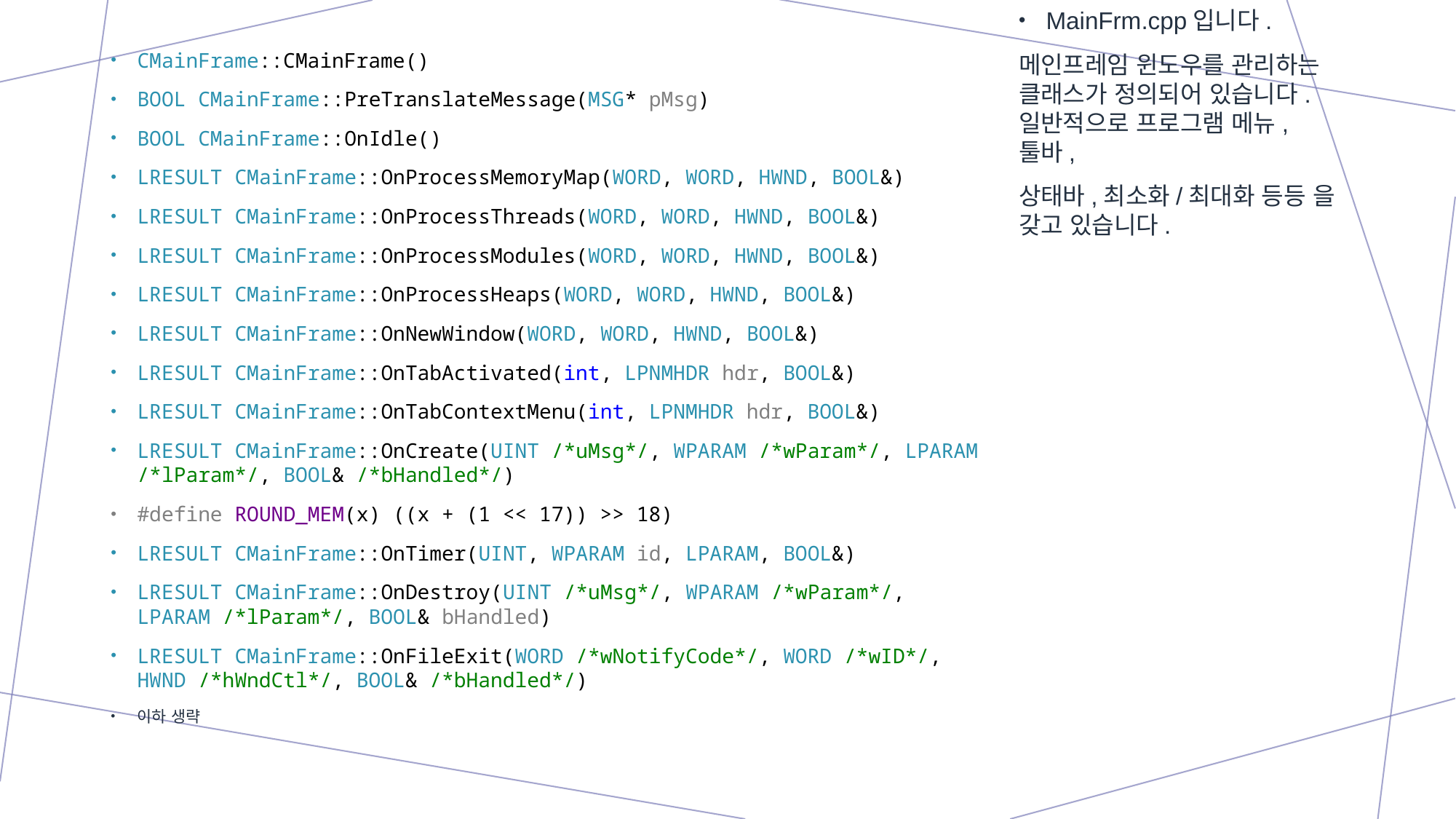

MainFrm.cpp입니다.
메인프레임 윈도우를 관리하는 클래스가 정의되어 있습니다.
일반적으로 프로그램 메뉴, 툴바,
상태바,최소화/최대화 등등 을 갖고 있습니다.
CMainFrame::CMainFrame()
BOOL CMainFrame::PreTranslateMessage(MSG* pMsg)
BOOL CMainFrame::OnIdle()
LRESULT CMainFrame::OnProcessMemoryMap(WORD, WORD, HWND, BOOL&)
LRESULT CMainFrame::OnProcessThreads(WORD, WORD, HWND, BOOL&)
LRESULT CMainFrame::OnProcessModules(WORD, WORD, HWND, BOOL&)
LRESULT CMainFrame::OnProcessHeaps(WORD, WORD, HWND, BOOL&)
LRESULT CMainFrame::OnNewWindow(WORD, WORD, HWND, BOOL&)
LRESULT CMainFrame::OnTabActivated(int, LPNMHDR hdr, BOOL&)
LRESULT CMainFrame::OnTabContextMenu(int, LPNMHDR hdr, BOOL&)
LRESULT CMainFrame::OnCreate(UINT /*uMsg*/, WPARAM /*wParam*/, LPARAM /*lParam*/, BOOL& /*bHandled*/)
#define ROUND_MEM(x) ((x + (1 << 17)) >> 18)
LRESULT CMainFrame::OnTimer(UINT, WPARAM id, LPARAM, BOOL&)
LRESULT CMainFrame::OnDestroy(UINT /*uMsg*/, WPARAM /*wParam*/, LPARAM /*lParam*/, BOOL& bHandled)
LRESULT CMainFrame::OnFileExit(WORD /*wNotifyCode*/, WORD /*wID*/, HWND /*hWndCtl*/, BOOL& /*bHandled*/)
이하 생략